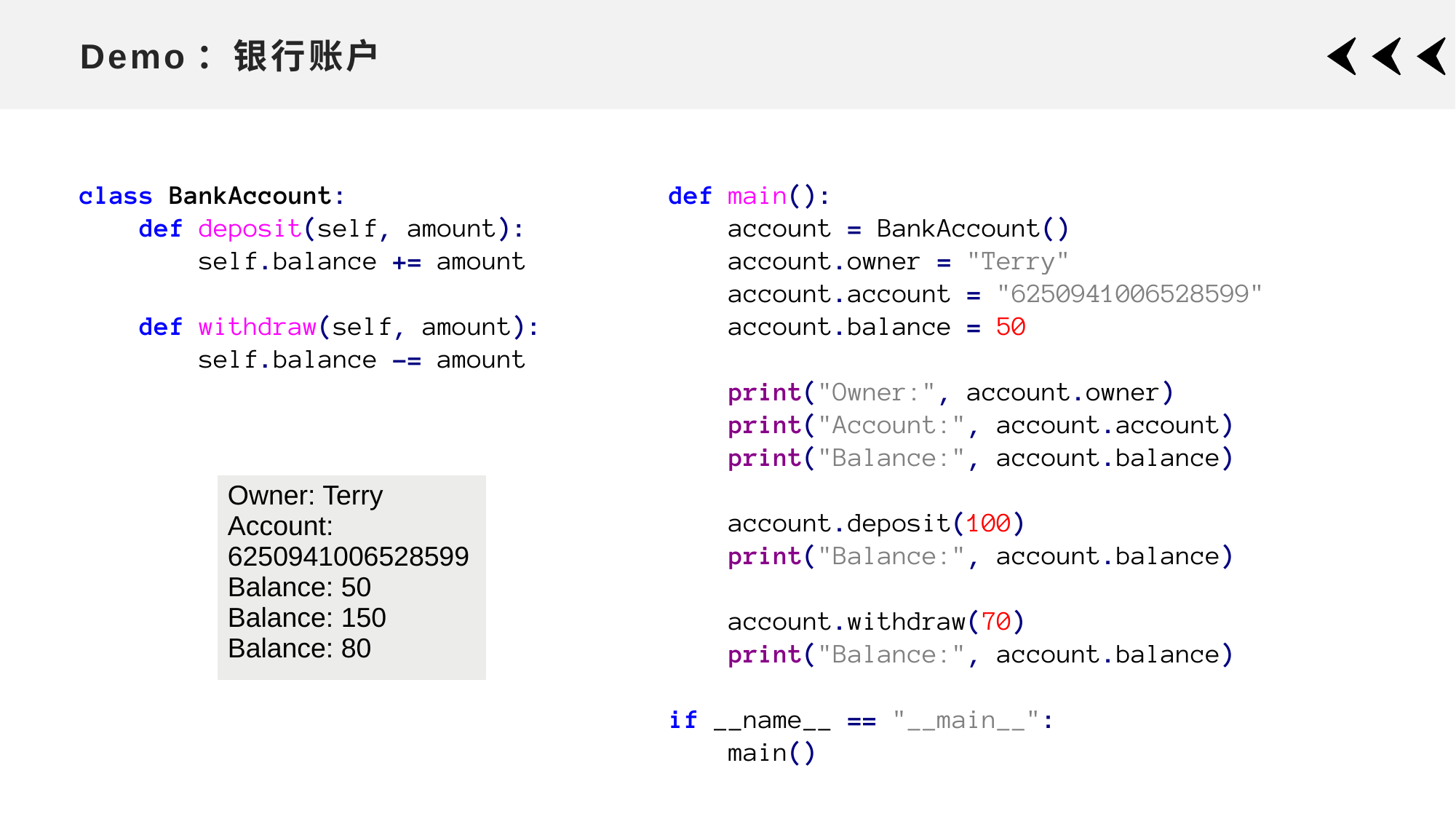

# Demo：银行账户
class BankAccount:
    def deposit(self, amount):
        self.balance += amount

    def withdraw(self, amount):
        self.balance -= amount
def main():
    account = BankAccount()
    account.owner = "Terry"
    account.account = "6250941006528599"
    account.balance = 50

    print("Owner:", account.owner)
    print("Account:", account.account)
    print("Balance:", account.balance)

    account.deposit(100)
    print("Balance:", account.balance)

    account.withdraw(70)
    print("Balance:", account.balance)

if __name__ == "__main__":
    main()
| Owner: Terry Account: 6250941006528599 Balance: 50 Balance: 150 Balance: 80 |
| --- |